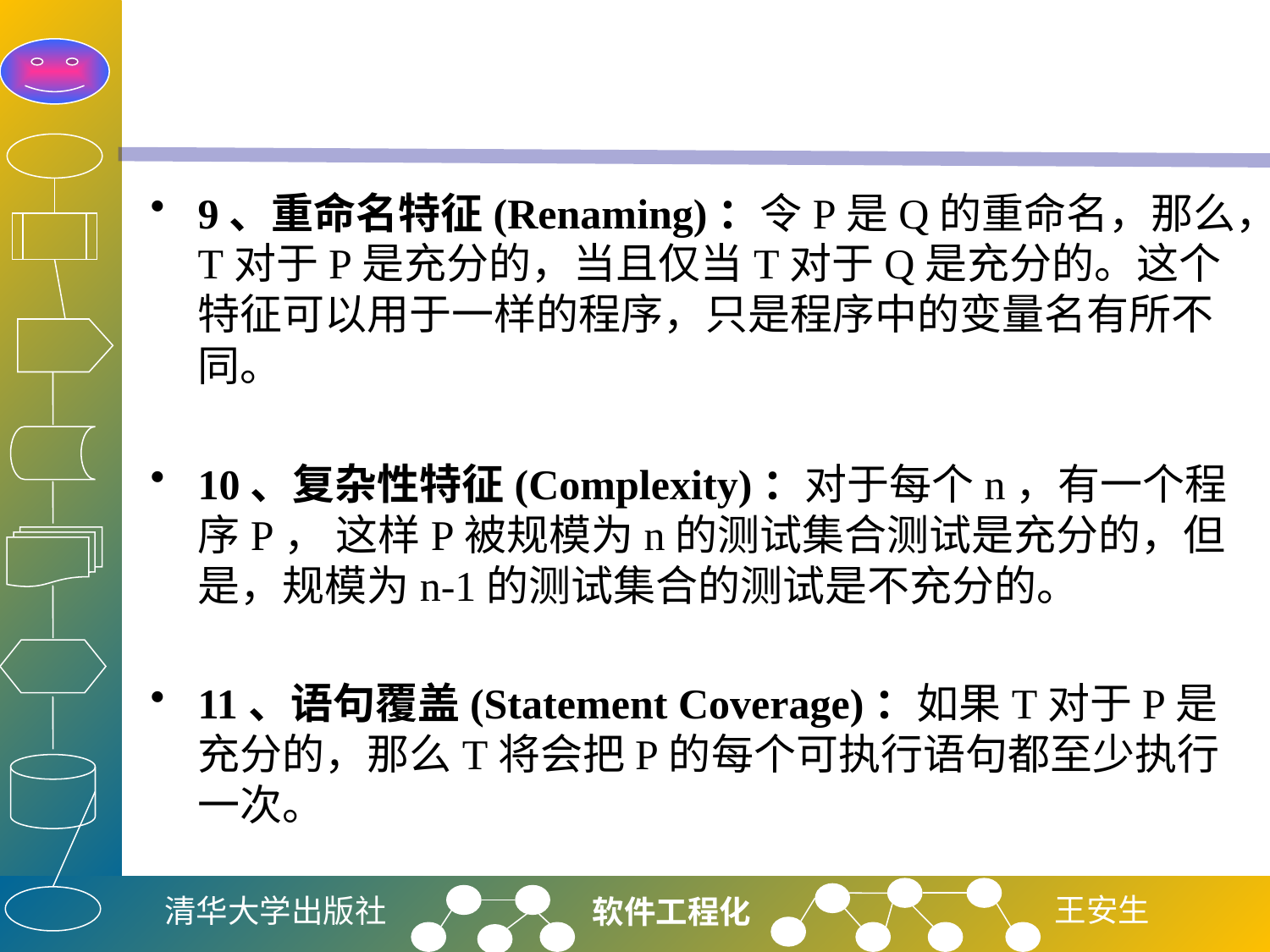

#
9、重命名特征(Renaming)：令P是Q的重命名，那么，T对于P是充分的，当且仅当T对于Q是充分的。这个特征可以用于一样的程序，只是程序中的变量名有所不同。

10、复杂性特征(Complexity)：对于每个n，有一个程序P， 这样P被规模为n的测试集合测试是充分的，但是，规模为n-1的测试集合的测试是不充分的。

11、语句覆盖(Statement Coverage)：如果T对于P是充分的，那么T将会把P的每个可执行语句都至少执行一次。